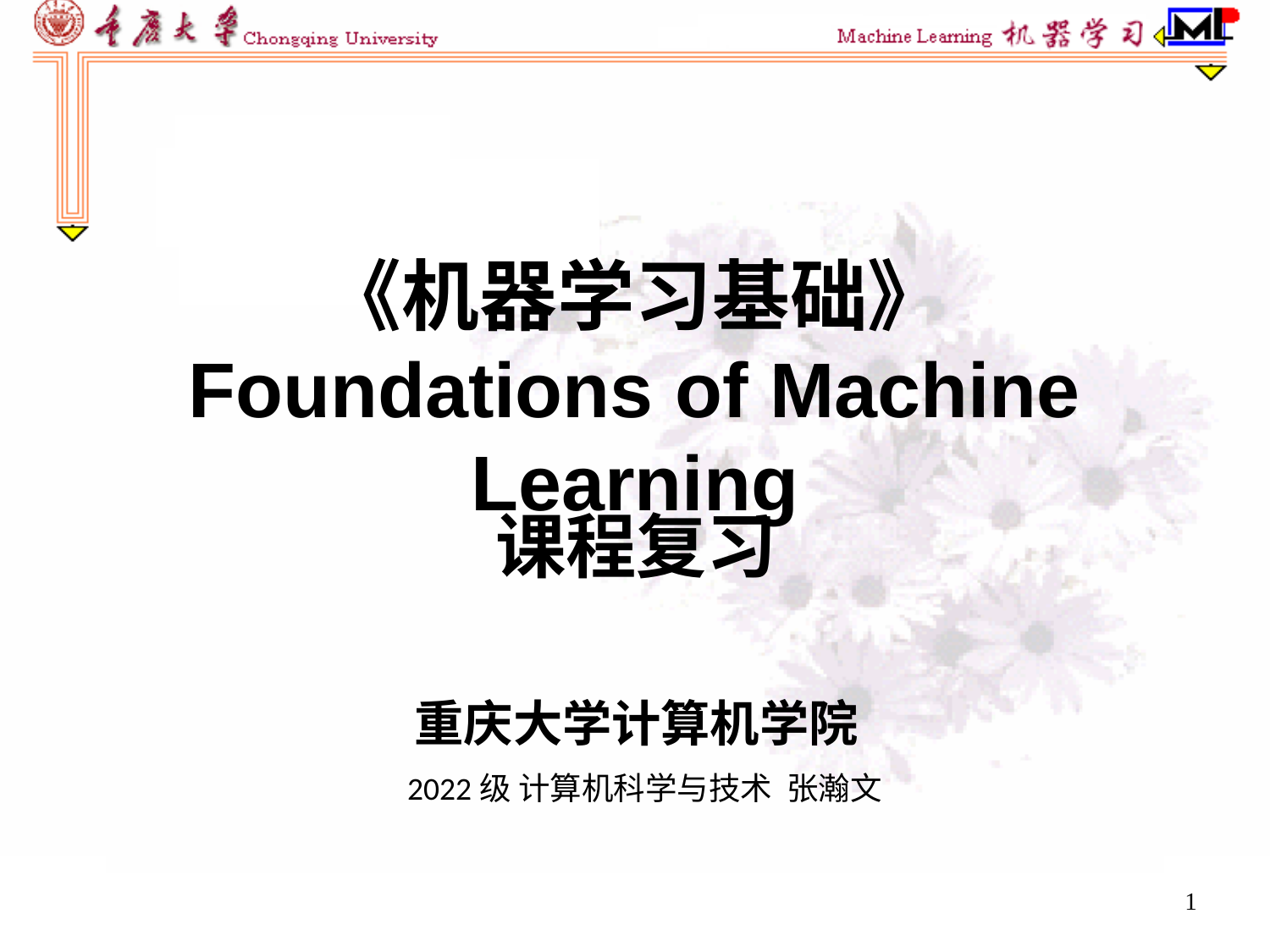

《机器学习基础》
Foundations of Machine Learning
课程复习
重庆大学计算机学院
2022级 计算机科学与技术  张瀚文
1